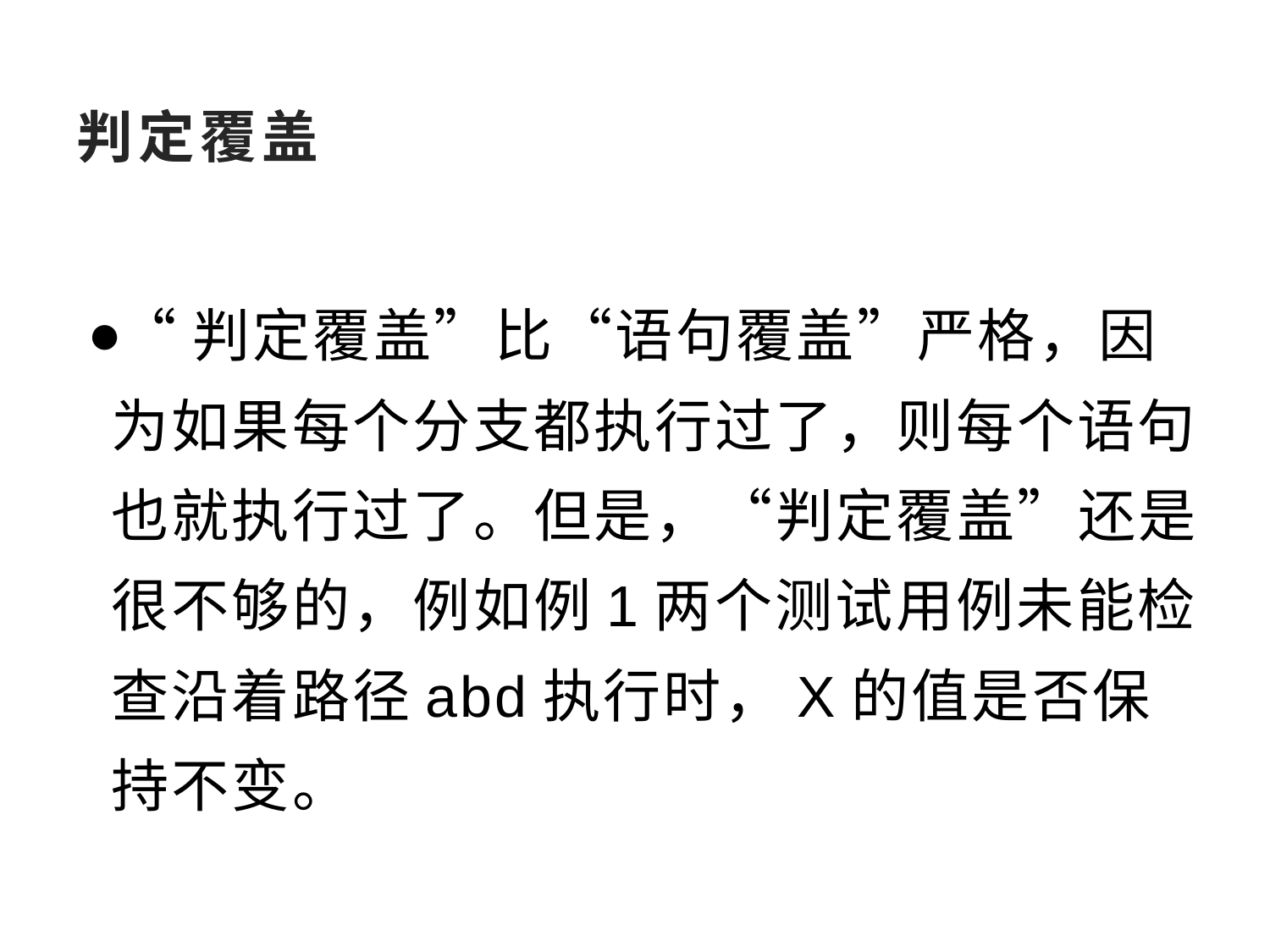

# 判定覆盖

“判定覆盖”比“语句覆盖”严格，因为如果每个分支都执行过了，则每个语句也就执行过了。但是，“判定覆盖”还是很不够的，例如例1两个测试用例未能检查沿着路径abd执行时，X的值是否保持不变。